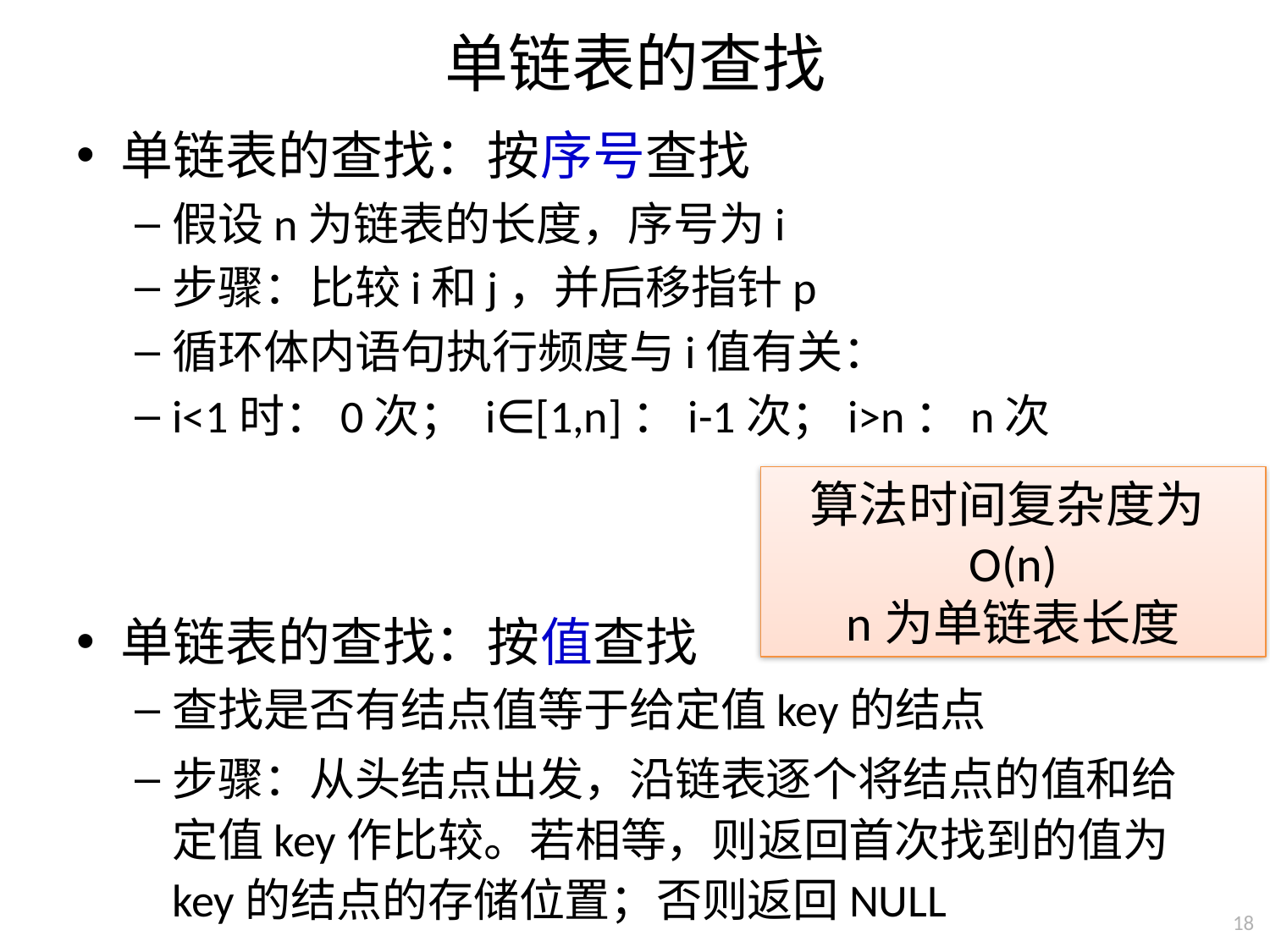

# 单链表的查找
单链表的查找：按序号查找
假设n为链表的长度，序号为i
步骤：比较i和j，并后移指针p
循环体内语句执行频度与i值有关：
i<1时：0次； i∈[1,n]：i-1次；i>n：n次

单链表的查找：按值查找
查找是否有结点值等于给定值key的结点
步骤：从头结点出发，沿链表逐个将结点的值和给定值key作比较。若相等，则返回首次找到的值为key的结点的存储位置；否则返回NULL
算法时间复杂度为O(n)
n为单链表长度
18